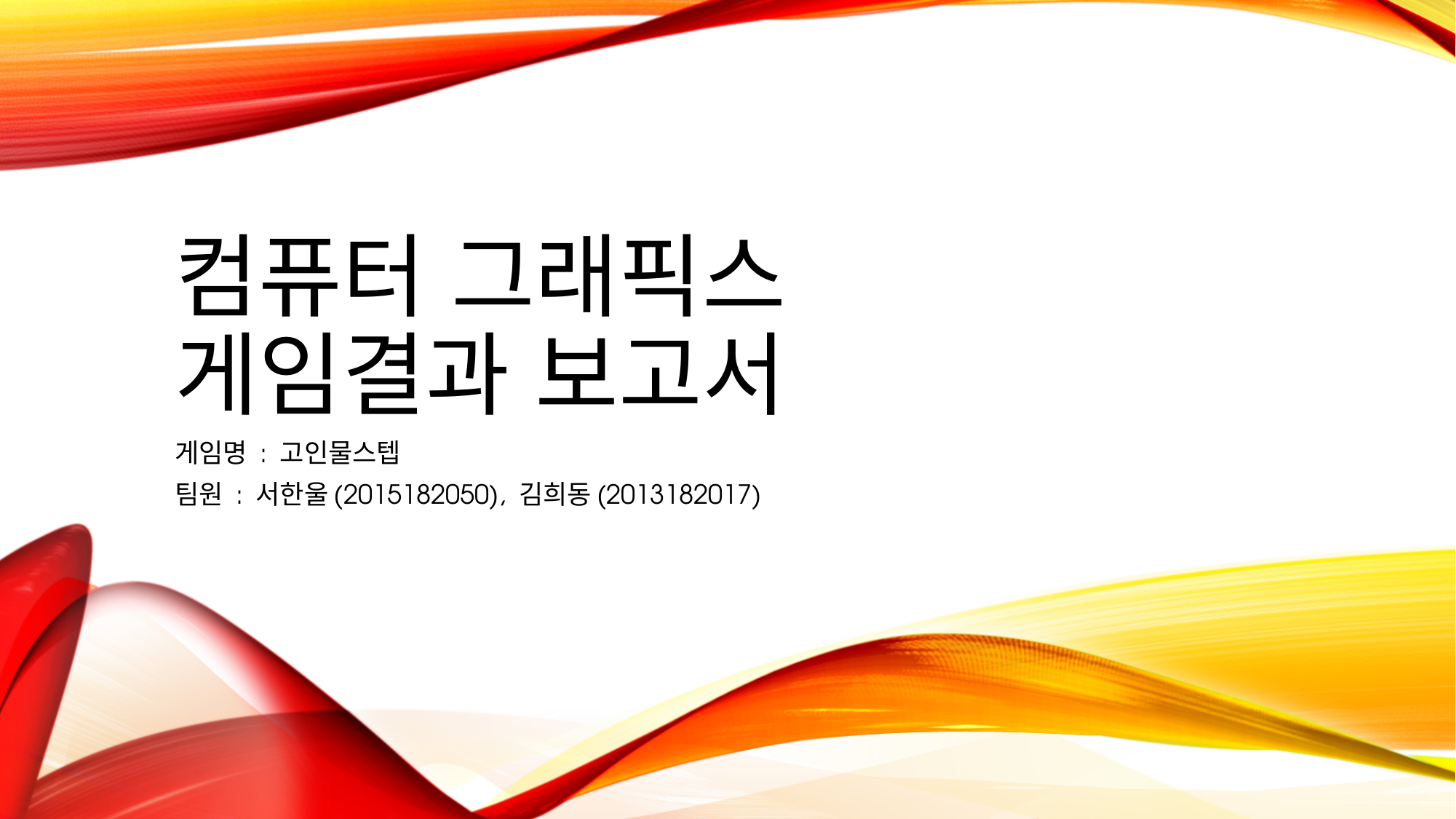

# 컴퓨터 그래픽스 게임결과 보고서
게임명 : 고인물스텝
팀원 : 서한울(2015182050), 김희동(2013182017)